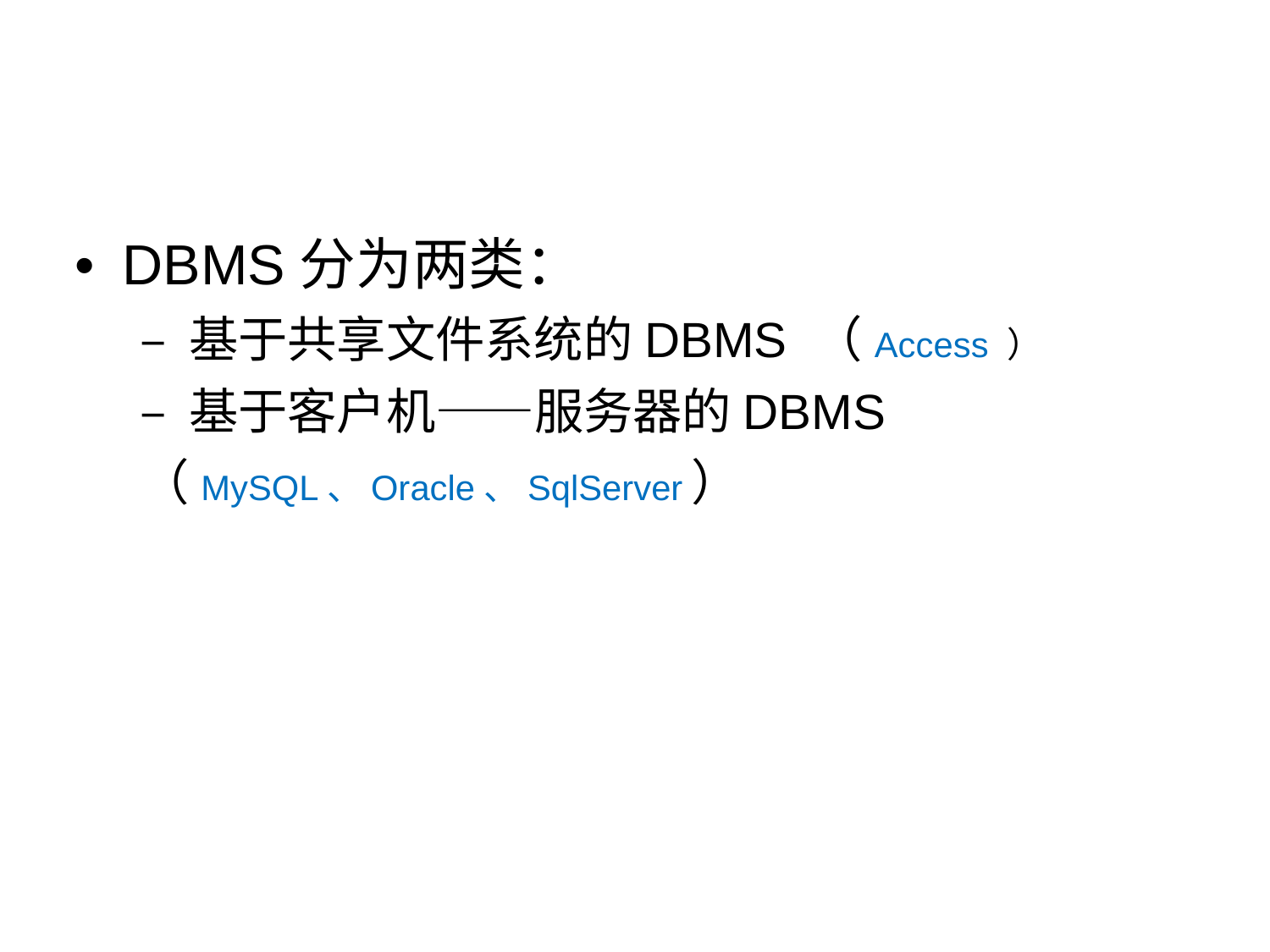

• DBMS分为两类：
– 基于共享文件系统的DBMS （Access ）
– 基于客户机——服务器的DBMS
（MySQL、Oracle、SqlServer）